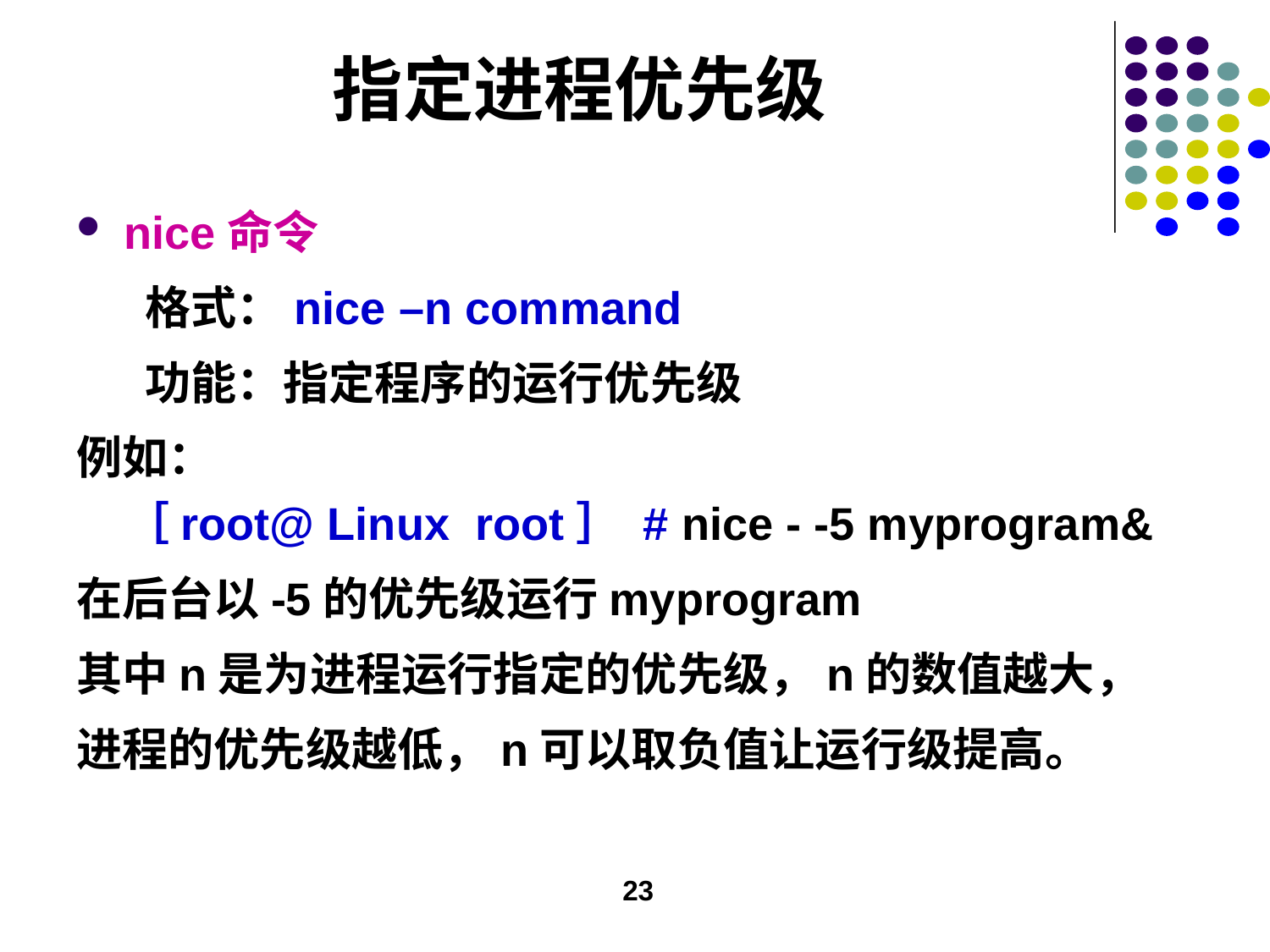

# 指定进程优先级
nice命令
 格式：nice –n command
 功能：指定程序的运行优先级
例如：
［root@ Linux  root］ # nice - -5 myprogram&
在后台以-5的优先级运行myprogram
其中n是为进程运行指定的优先级，n的数值越大，
进程的优先级越低，n可以取负值让运行级提高。
23